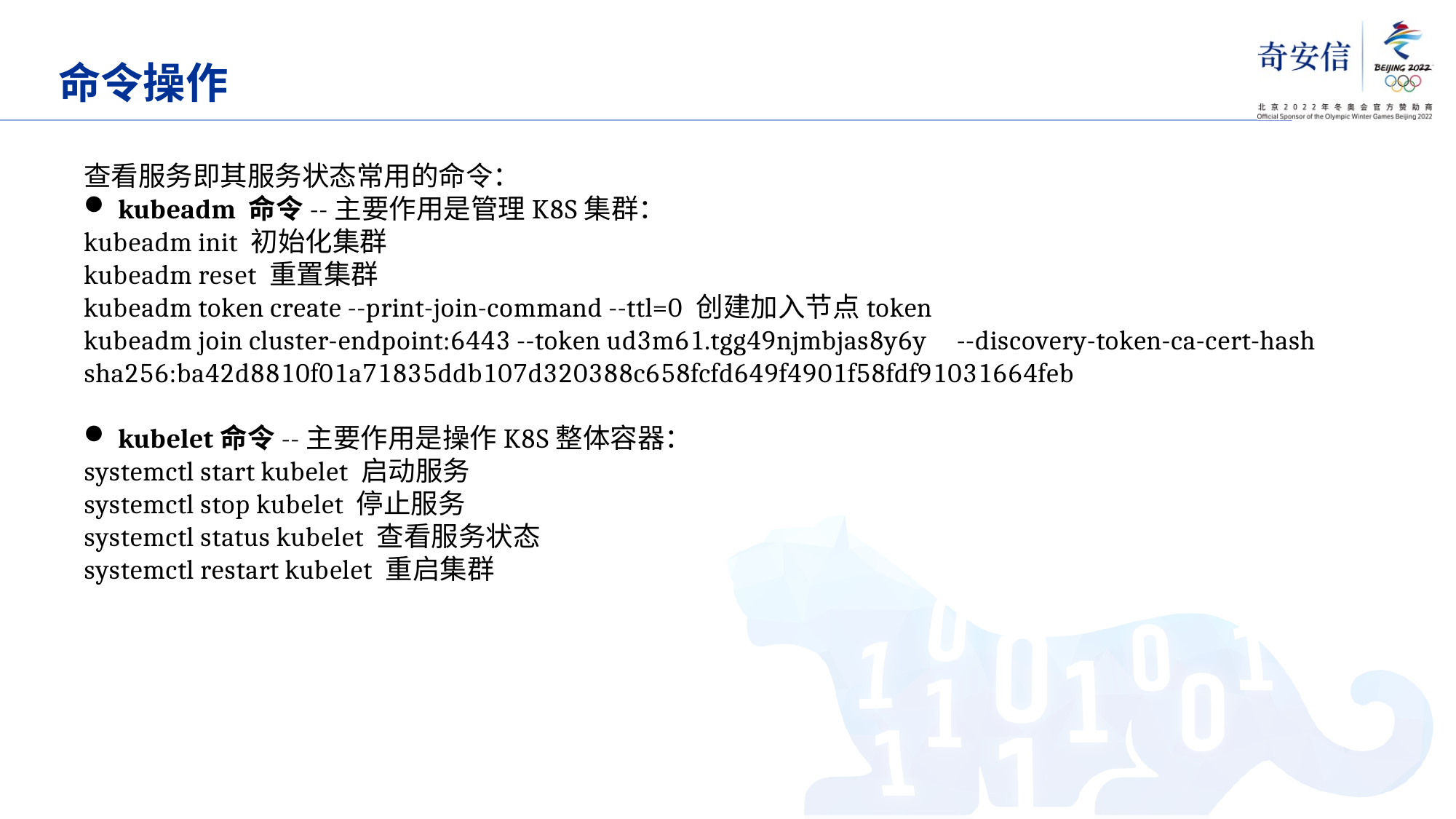

# 命令操作
查看服务即其服务状态常用的命令：
kubeadm 命令--主要作用是管理K8S集群：
kubeadm init 初始化集群
kubeadm reset 重置集群
kubeadm token create --print-join-command --ttl=0 创建加入节点token
kubeadm join cluster-endpoint:6443 --token ud3m61.tgg49njmbjas8y6y     --discovery-token-ca-cert-hash sha256:ba42d8810f01a71835ddb107d320388c658fcfd649f4901f58fdf91031664feb

kubelet命令--主要作用是操作K8S整体容器：
systemctl start kubelet 启动服务
systemctl stop kubelet 停止服务
systemctl status kubelet 查看服务状态
systemctl restart kubelet 重启集群